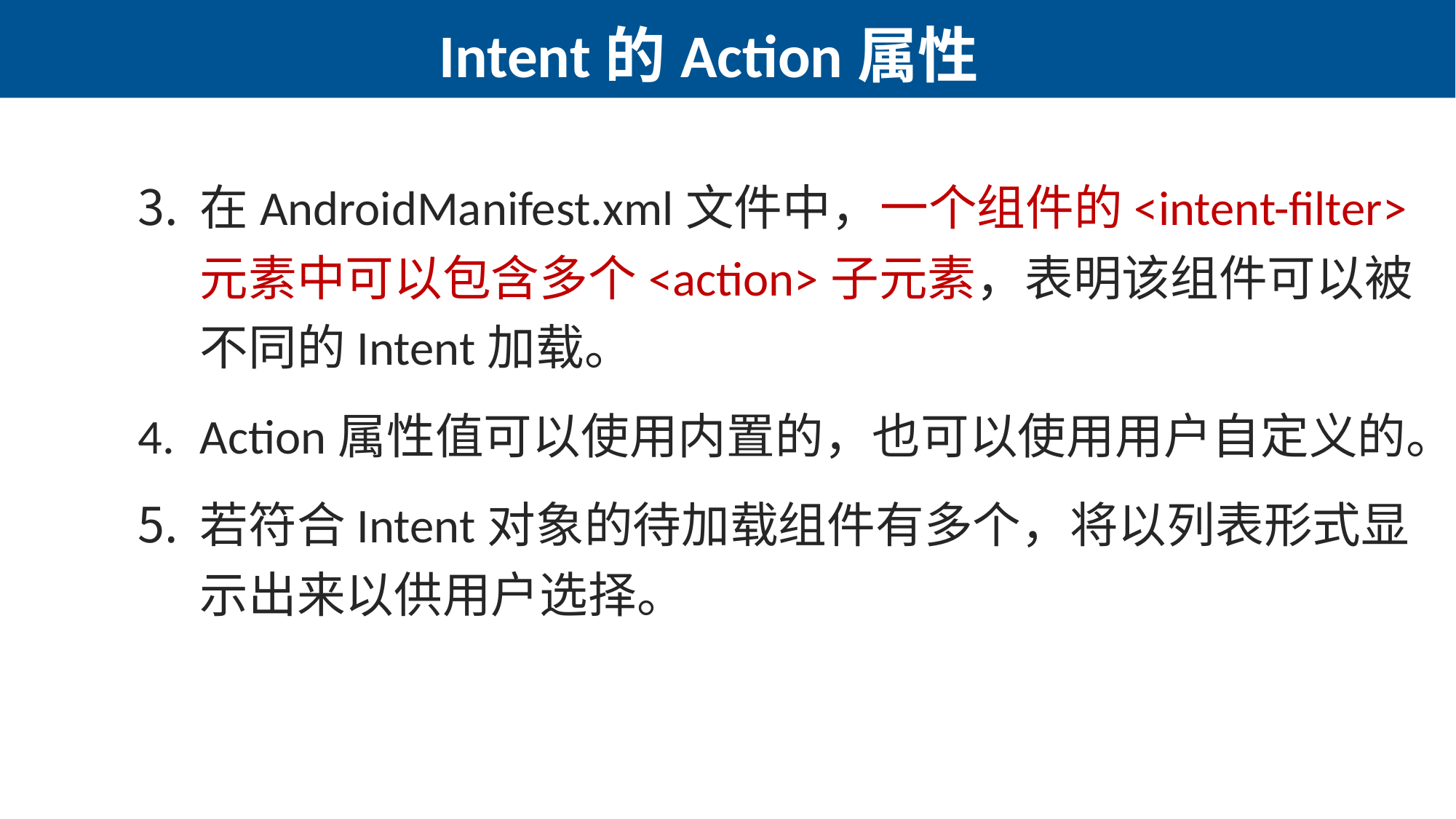

# Intent的Action属性
在AndroidManifest.xml文件中，一个组件的<intent-filter>元素中可以包含多个<action>子元素，表明该组件可以被不同的Intent加载。
Action属性值可以使用内置的，也可以使用用户自定义的。
若符合Intent对象的待加载组件有多个，将以列表形式显示出来以供用户选择。